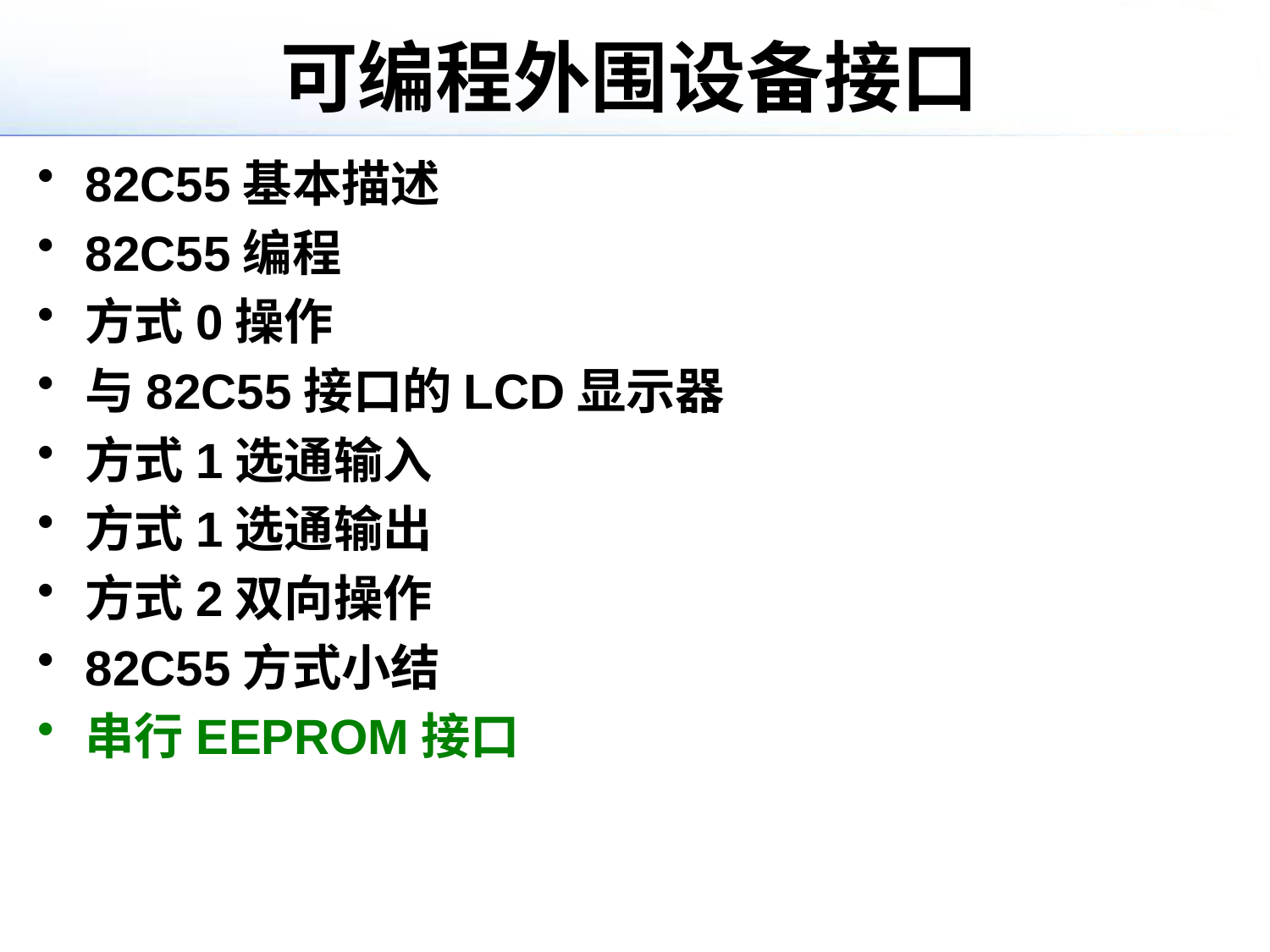

# 可编程外围设备接口
82C55基本描述
82C55编程
方式0操作
与82C55接口的LCD显示器
方式1选通输入
方式1选通输出
方式2双向操作
82C55方式小结
串行EEPROM接口